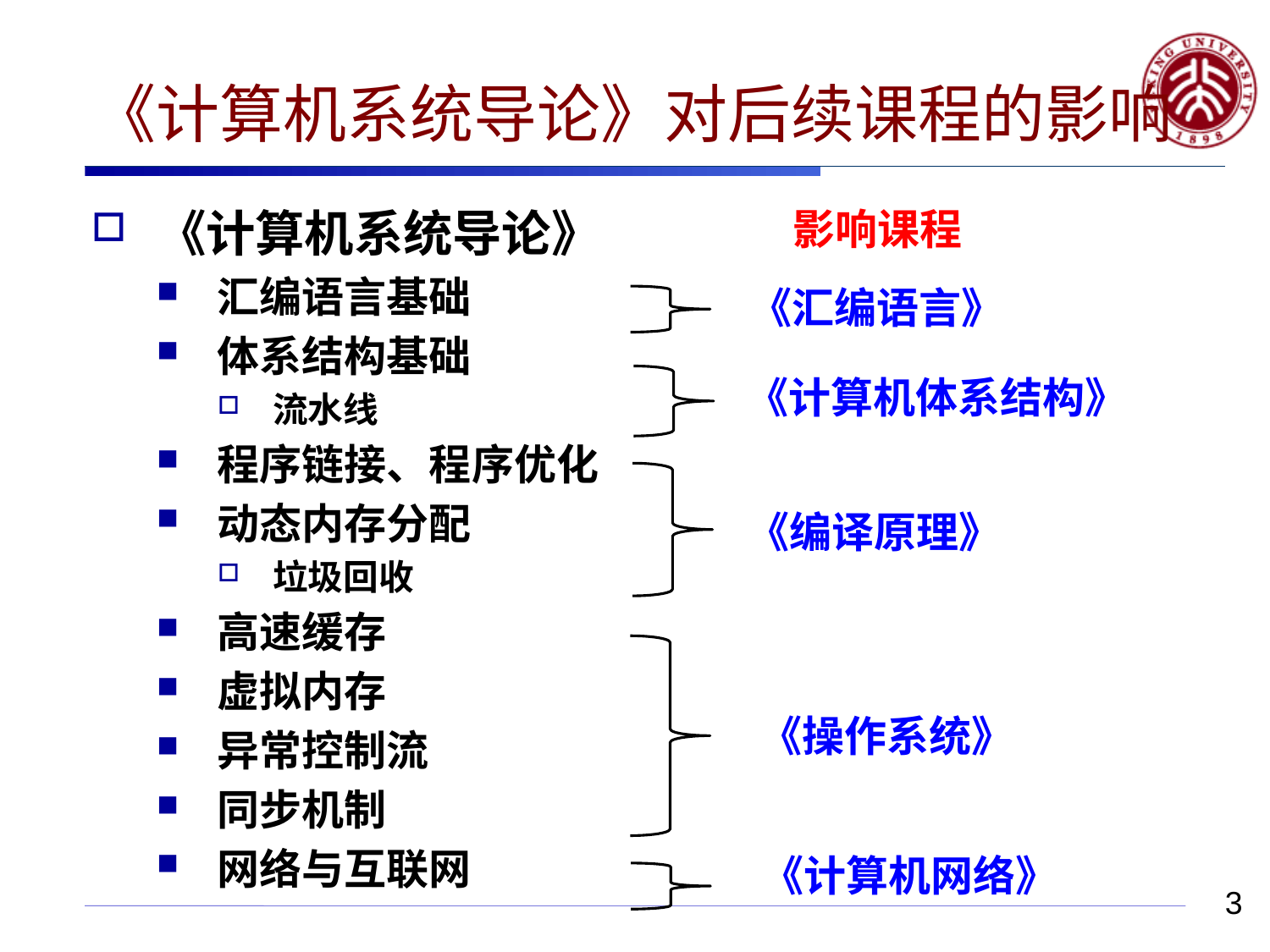

# 《计算机系统导论》对后续课程的影响
影响课程
《计算机系统导论》
汇编语言基础
体系结构基础
流水线
程序链接、程序优化
动态内存分配
垃圾回收
高速缓存
虚拟内存
异常控制流
同步机制
网络与互联网

《汇编语言》

《计算机体系结构》

《编译原理》

《操作系统》
《计算机网络》